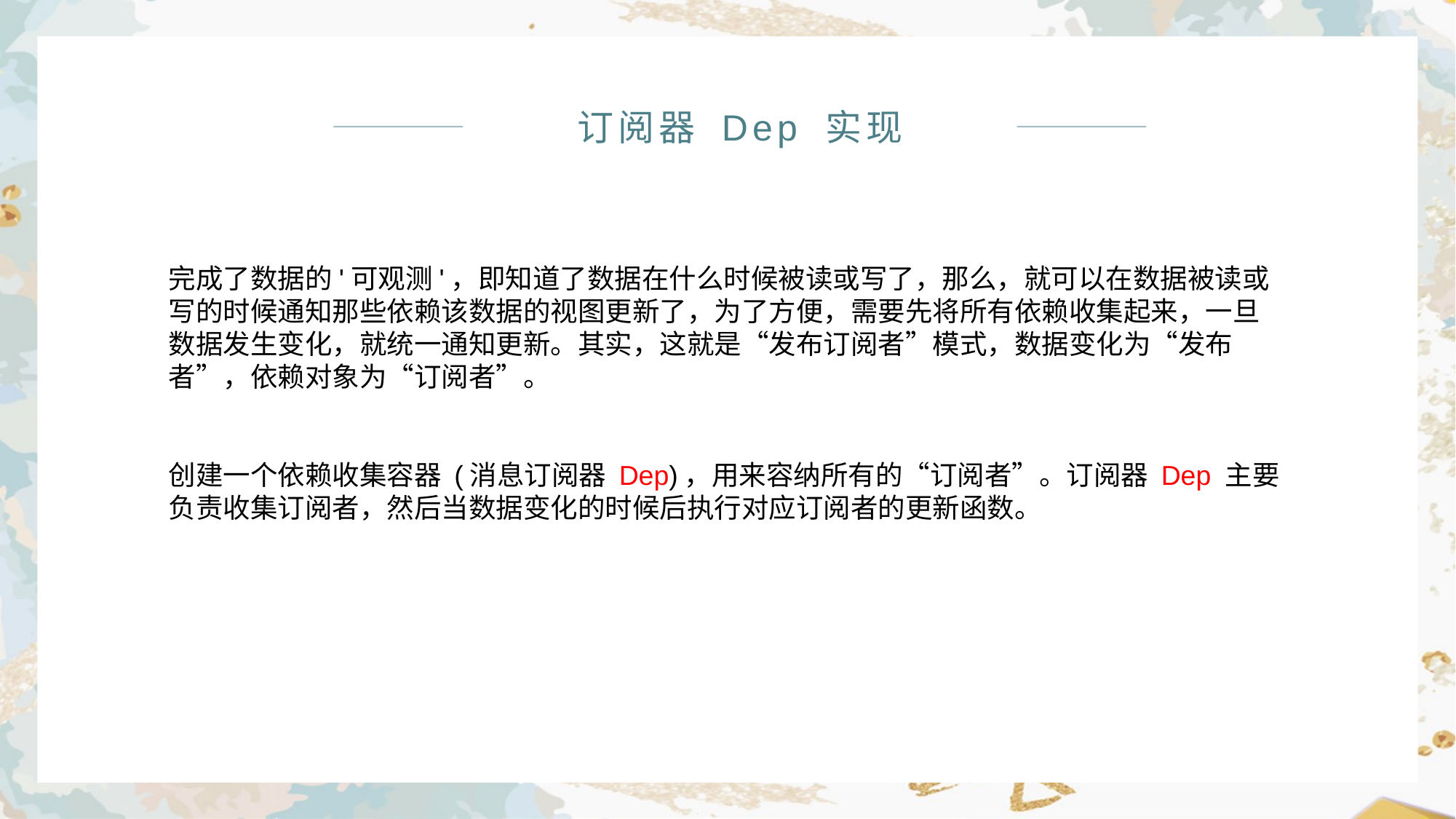

订阅器 Dep 实现
完成了数据的'可观测'，即知道了数据在什么时候被读或写了，那么，就可以在数据被读或写的时候通知那些依赖该数据的视图更新了，为了方便，需要先将所有依赖收集起来，一旦数据发生变化，就统一通知更新。其实，这就是“发布订阅者”模式，数据变化为“发布者”，依赖对象为“订阅者”。

创建一个依赖收集容器 (消息订阅器 Dep)，用来容纳所有的“订阅者”。订阅器 Dep 主要负责收集订阅者，然后当数据变化的时候后执行对应订阅者的更新函数。